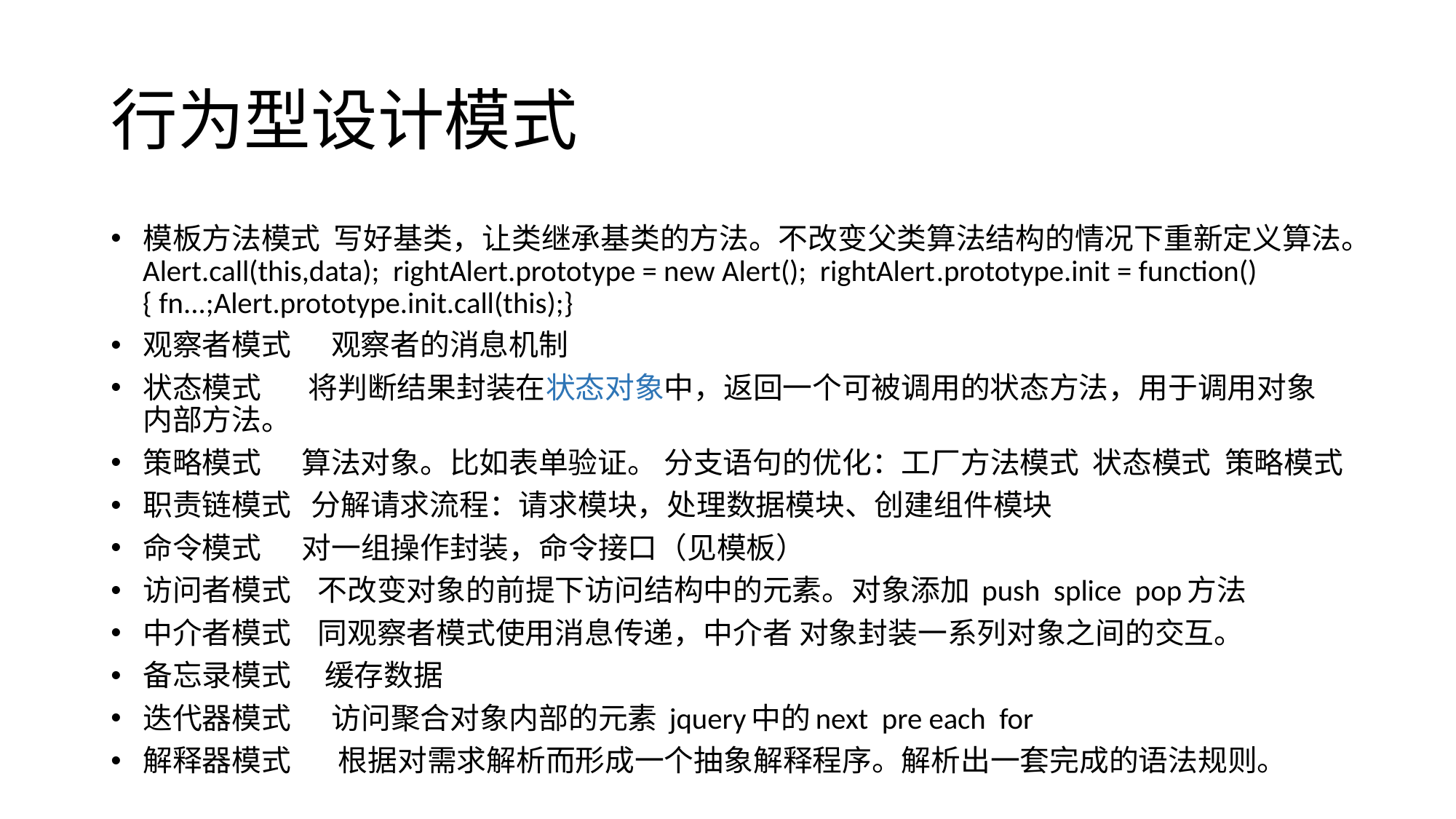

# 行为型设计模式
模板方法模式  写好基类，让类继承基类的方法。不改变父类算法结构的情况下重新定义算法。Alert.call(this,data);  rightAlert.prototype = new Alert();  rightAlert.prototype.init = function(){ fn...;Alert.prototype.init.call(this);}
观察者模式      观察者的消息机制
状态模式       将判断结果封装在状态对象中，返回一个可被调用的状态方法，用于调用对象内部方法。
策略模式      算法对象。比如表单验证。 分支语句的优化：工厂方法模式  状态模式  策略模式
职责链模式   分解请求流程：请求模块，处理数据模块、创建组件模块
命令模式      对一组操作封装，命令接口（见模板）
访问者模式    不改变对象的前提下访问结构中的元素。对象添加 push  splice  pop方法
中介者模式    同观察者模式使用消息传递，中介者 对象封装一系列对象之间的交互。
备忘录模式     缓存数据
迭代器模式      访问聚合对象内部的元素 jquery中的next  pre each  for
解释器模式       根据对需求解析而形成一个抽象解释程序。解析出一套完成的语法规则。